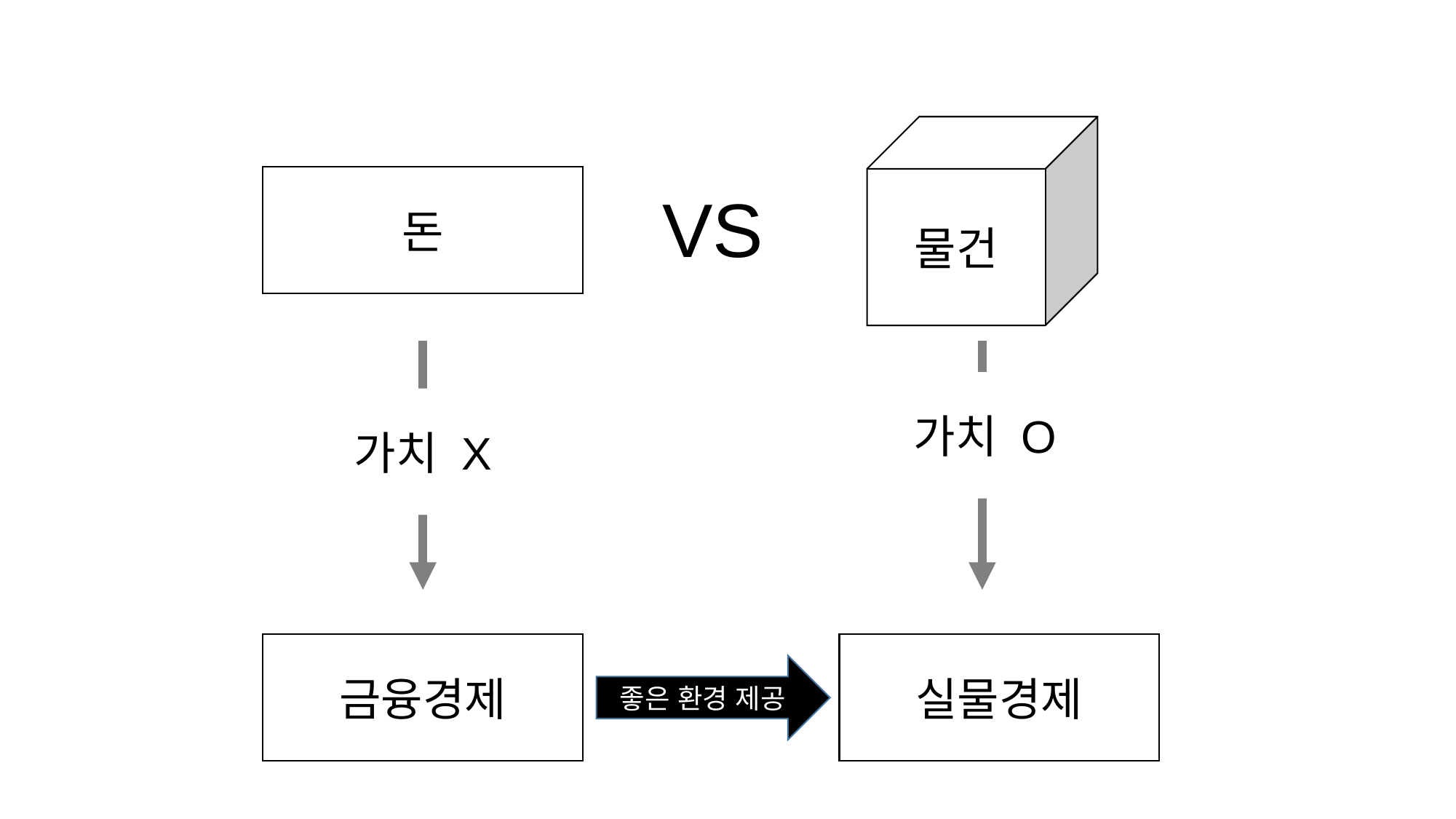

물건
돈
VS
가치 O
가치 X
금융경제
실물경제
좋은 환경 제공